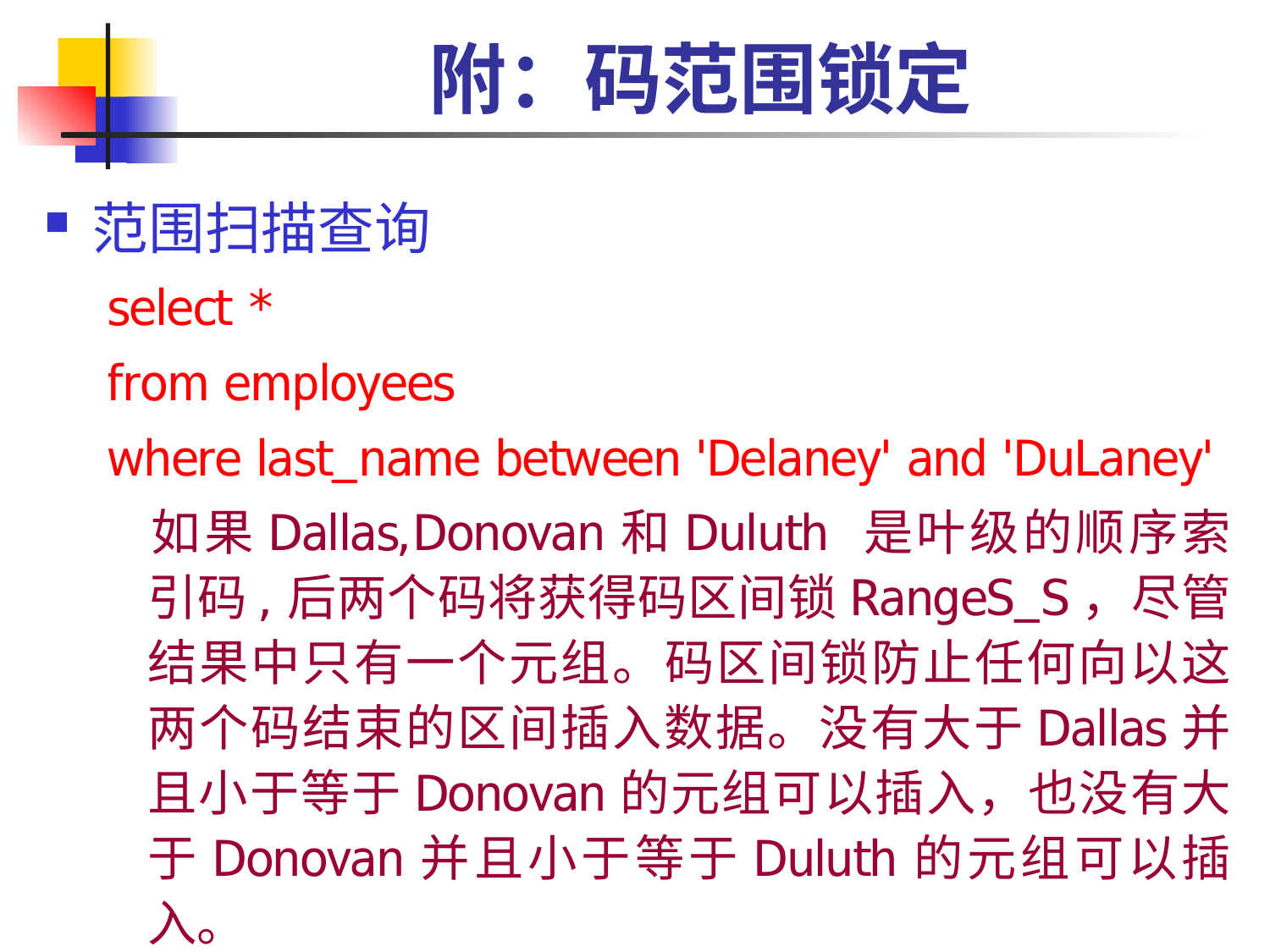

# 附：码范围锁定
范围扫描查询
select *
from employees
where last_name between 'Delaney' and 'DuLaney'
	如果Dallas,Donovan和Duluth 是叶级的顺序索引码,后两个码将获得码区间锁RangeS_S，尽管结果中只有一个元组。码区间锁防止任何向以这两个码结束的区间插入数据。没有大于Dallas并且小于等于Donovan的元组可以插入，也没有大于Donovan并且小于等于Duluth的元组可以插入。